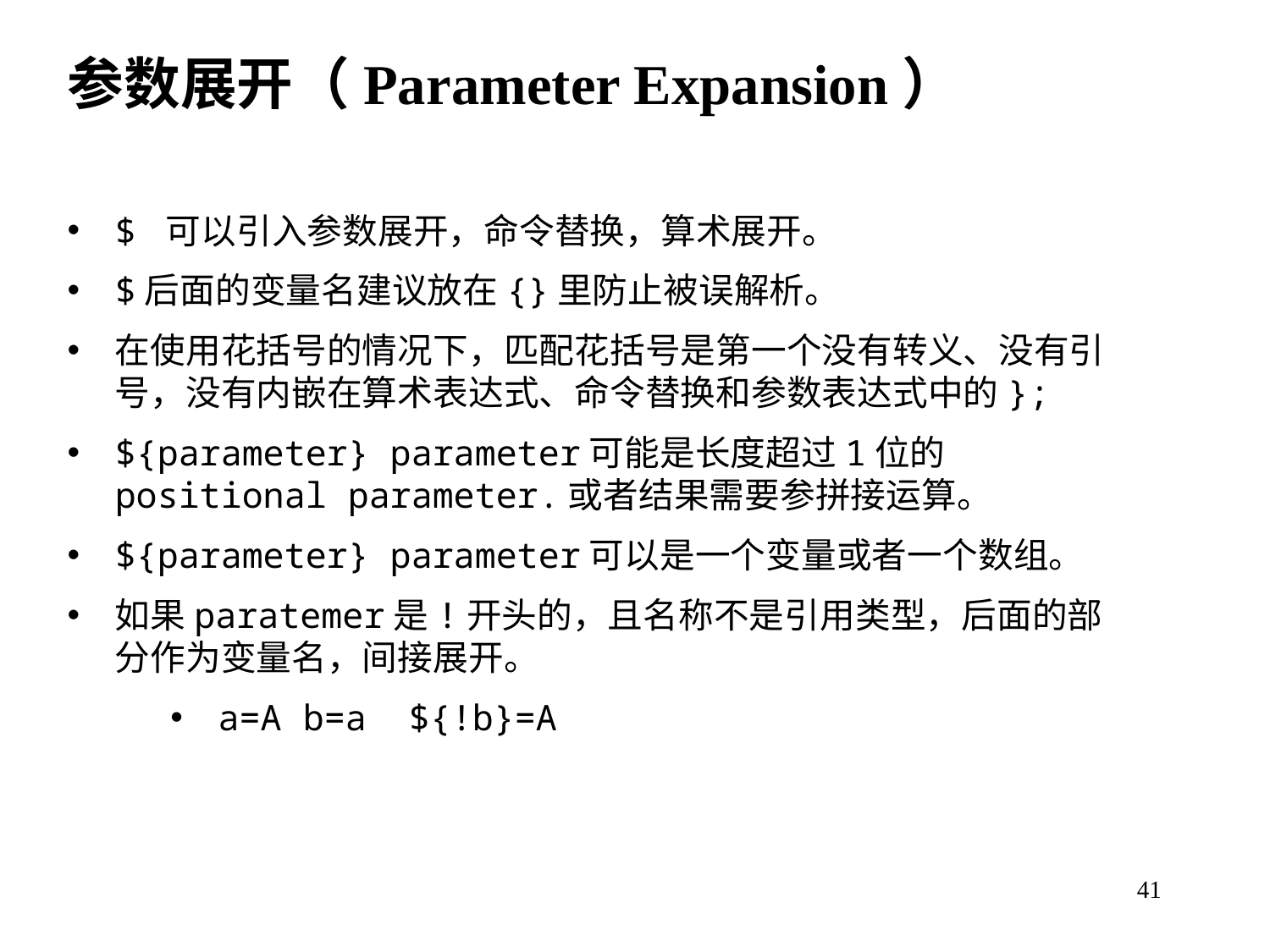

参数展开（Parameter Expansion）
$ 可以引入参数展开，命令替换，算术展开。
$后面的变量名建议放在{}里防止被误解析。
在使用花括号的情况下，匹配花括号是第一个没有转义、没有引号，没有内嵌在算术表达式、命令替换和参数表达式中的};
${parameter} parameter可能是长度超过1位的positional parameter.或者结果需要参拼接运算。
${parameter} parameter可以是一个变量或者一个数组。
如果paratemer是!开头的，且名称不是引用类型，后面的部分作为变量名，间接展开。
a=A b=a  ${!b}=A
41